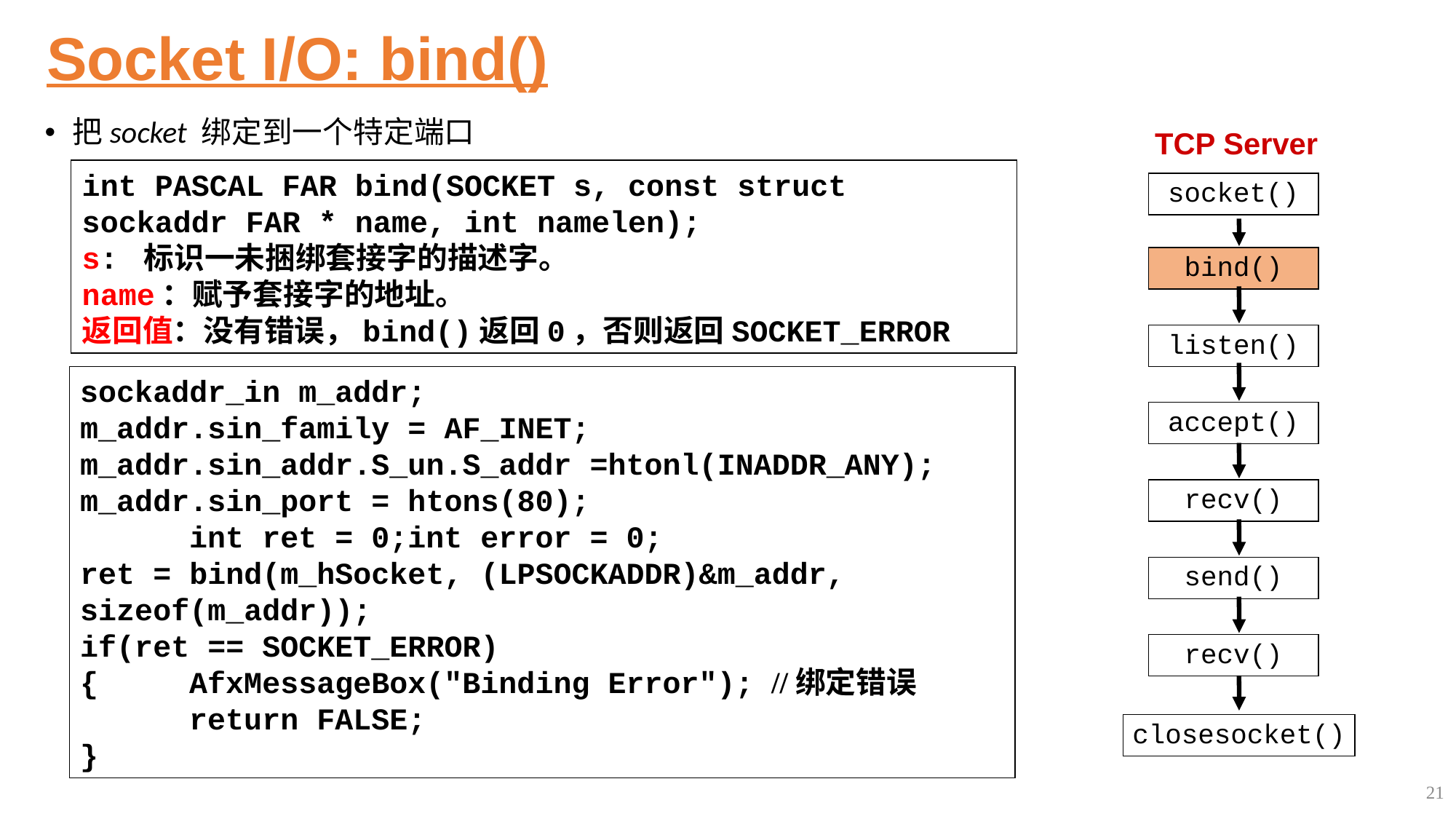

Socket I/O: bind()
把socket 绑定到一个特定端口
TCP Server
int PASCAL FAR bind(SOCKET s, const struct sockaddr FAR * name, int namelen);
s: 标识一未捆绑套接字的描述字。
name：赋予套接字的地址。
返回值：没有错误，bind()返回0，否则返回SOCKET_ERROR
socket()

bind()

listen()

sockaddr_in m_addr;
m_addr.sin_family = AF_INET;
m_addr.sin_addr.S_un.S_addr =htonl(INADDR_ANY);
m_addr.sin_port = htons(80);
	int ret = 0;int error = 0;
ret = bind(m_hSocket, (LPSOCKADDR)&m_addr, sizeof(m_addr));
if(ret == SOCKET_ERROR)
{	AfxMessageBox("Binding Error"); //绑定错误
	return FALSE;
}
accept()

recv()

send()

recv()

closesocket()
21